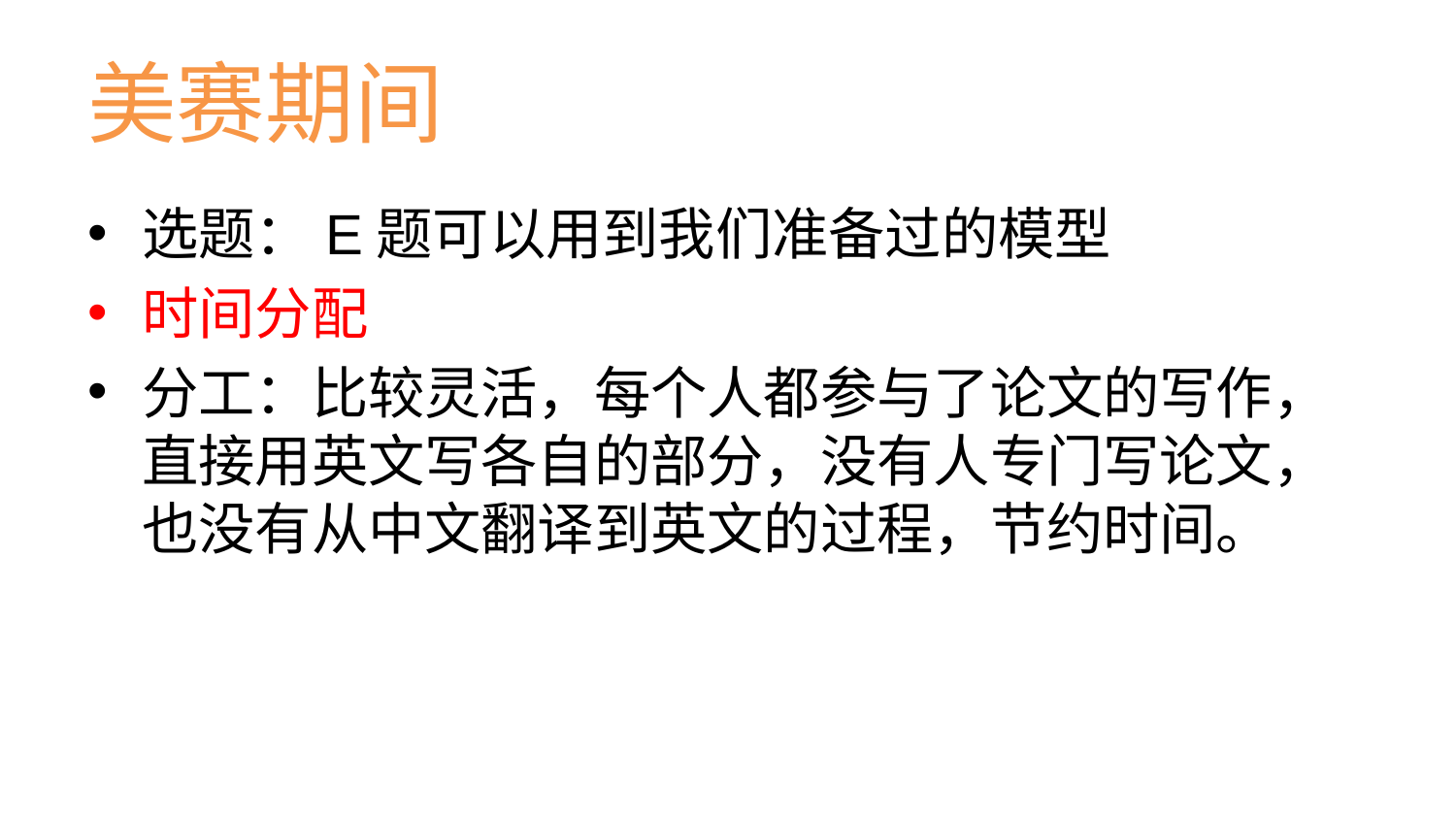

# 美赛期间
选题：E题可以用到我们准备过的模型
时间分配
分工：比较灵活，每个人都参与了论文的写作，直接用英文写各自的部分，没有人专门写论文，也没有从中文翻译到英文的过程，节约时间。